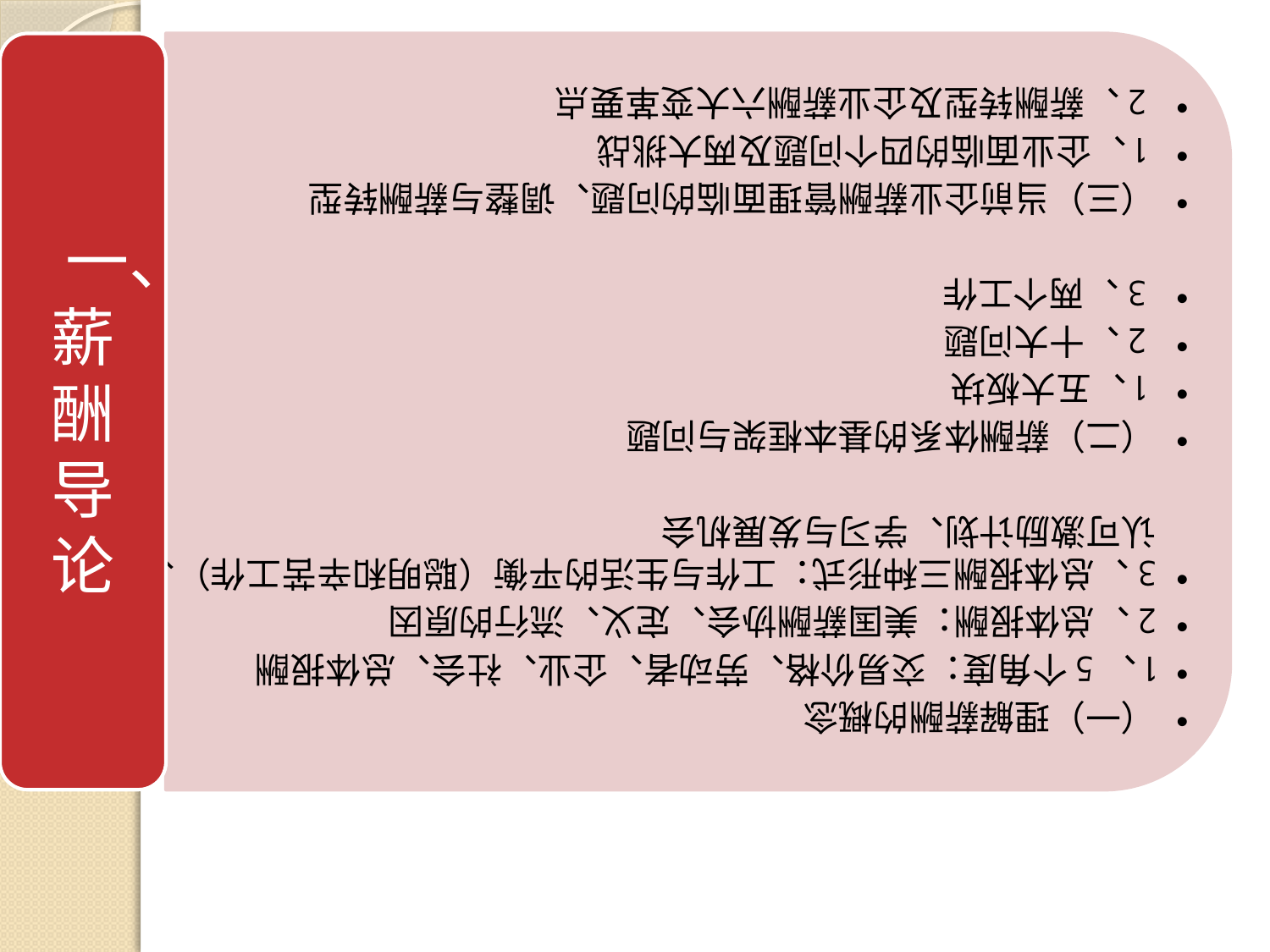

（一）理解薪酬的概念
1、5个角度：交易价格、劳动者、企业、社会、总体报酬
2、总体报酬：美国薪酬协会、定义、流行的原因
3、总体报酬三种形式：工作与生活的平衡（聪明和辛苦工作）、认可激励计划、学习与发展机会

（二）薪酬体系的基本框架与问题
 1、五大板块
 2、十大问题
 3、两个工作

（三）当前企业薪酬管理面临的问题、调整与薪酬转型
 1、企业面临的四个问题及两大挑战
 2、薪酬转型及企业薪酬六大变革要点
 一、薪酬导论
3